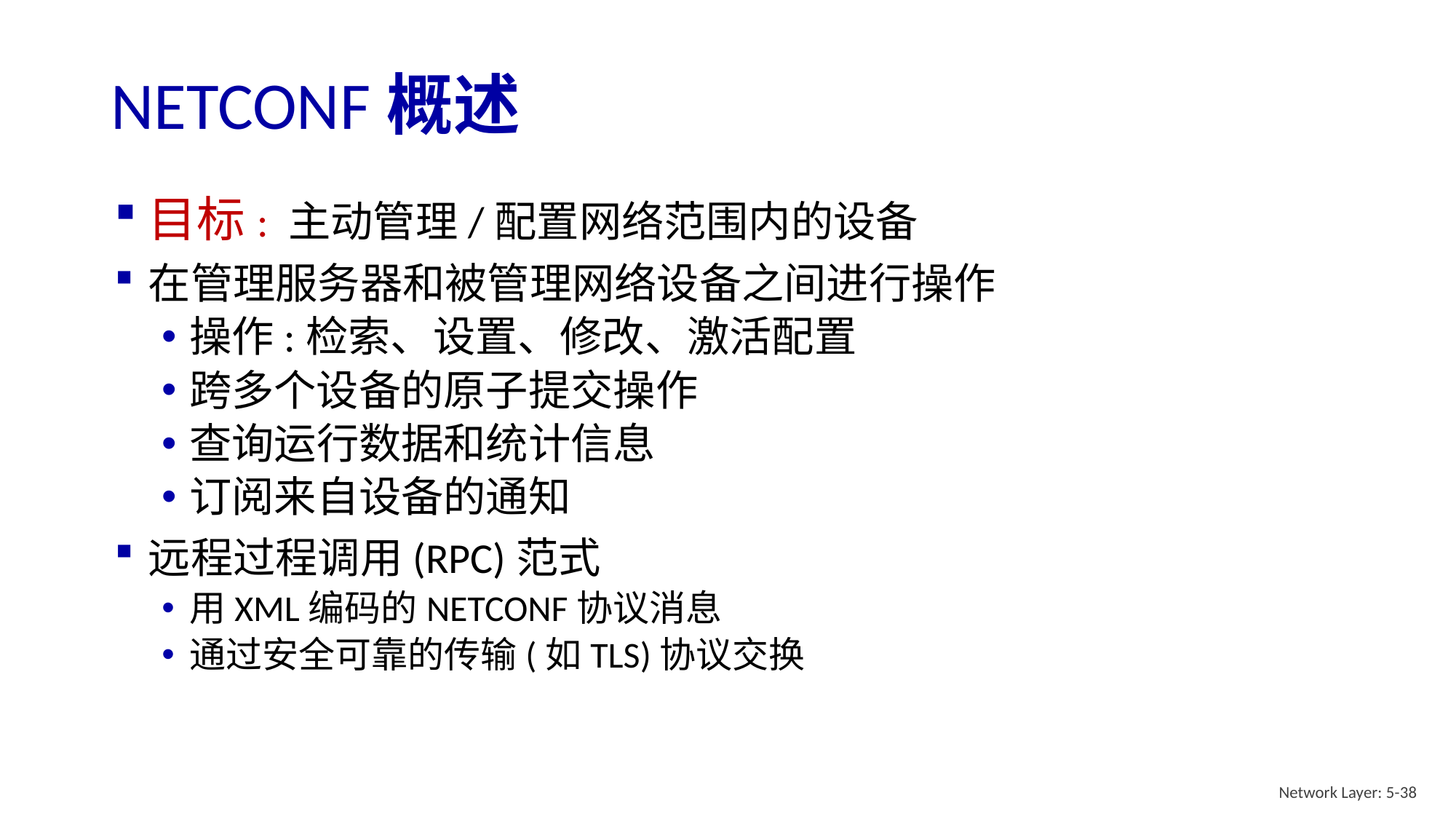

# NETCONF概述
目标: 主动管理/配置网络范围内的设备
在管理服务器和被管理网络设备之间进行操作
操作:检索、设置、修改、激活配置
跨多个设备的原子提交操作
查询运行数据和统计信息
订阅来自设备的通知
远程过程调用(RPC)范式
用XML编码的NETCONF协议消息
通过安全可靠的传输(如TLS)协议交换

Network Layer: 5-38